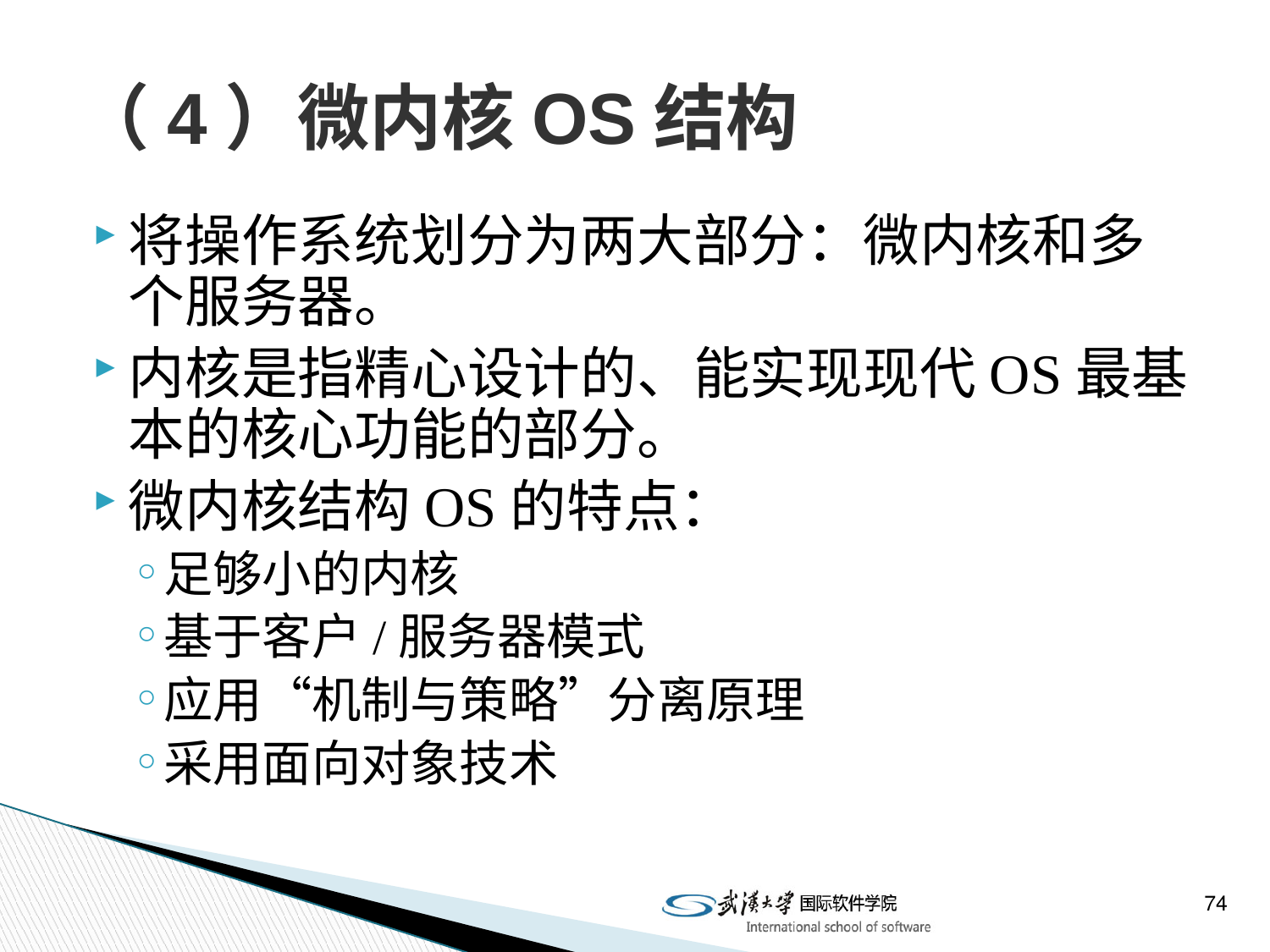

# （4）微内核OS结构
将操作系统划分为两大部分：微内核和多个服务器。
内核是指精心设计的、能实现现代OS最基本的核心功能的部分。
微内核结构OS的特点：
足够小的内核
基于客户/服务器模式
应用“机制与策略”分离原理
采用面向对象技术